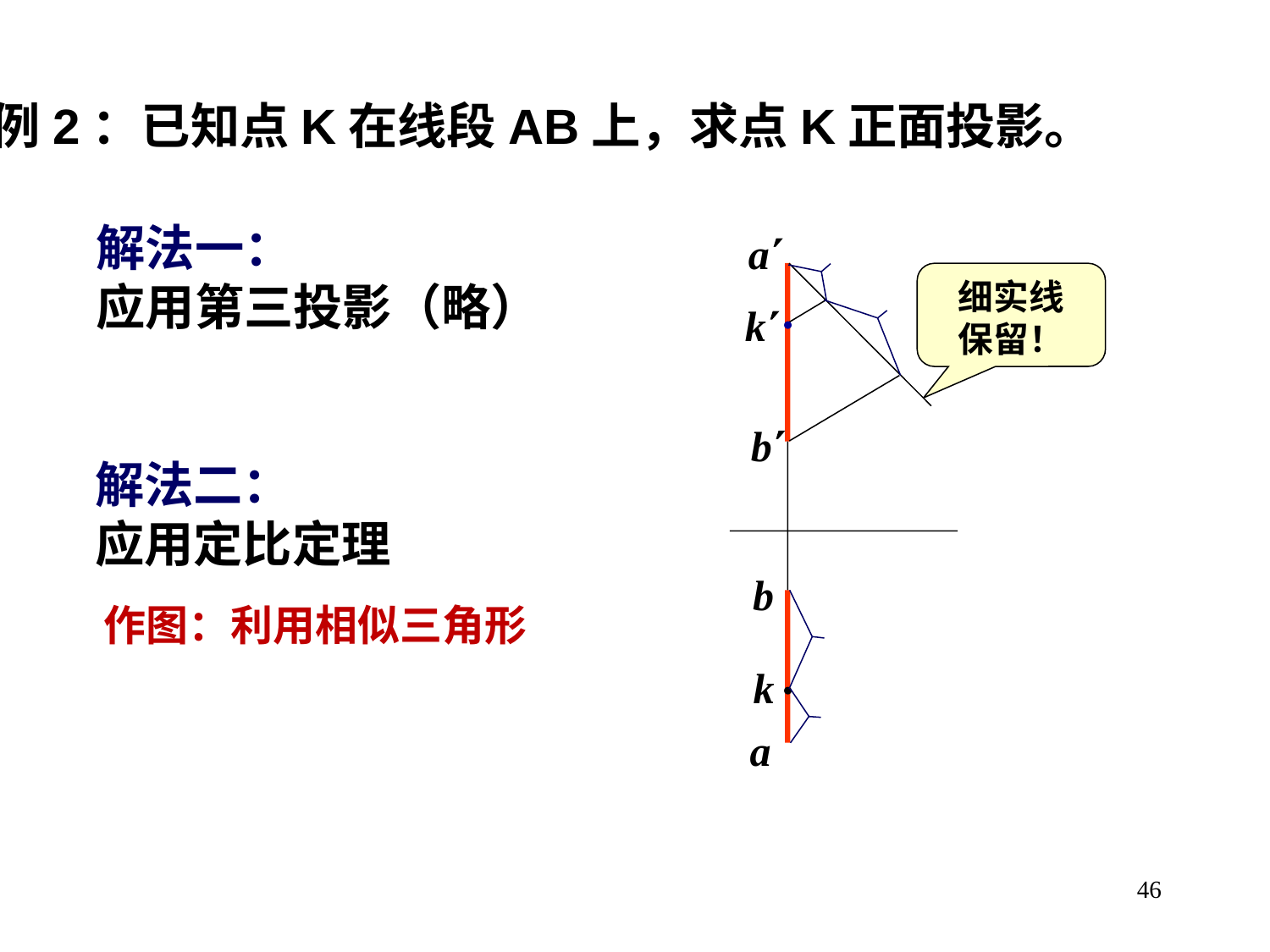

例2：已知点K在线段AB上，求点K正面投影。
解法一：
应用第三投影（略）
a′

b′

b

k
●
a

细实线
保留！

k′
●

解法二：
应用定比定理

作图：利用相似三角形

46